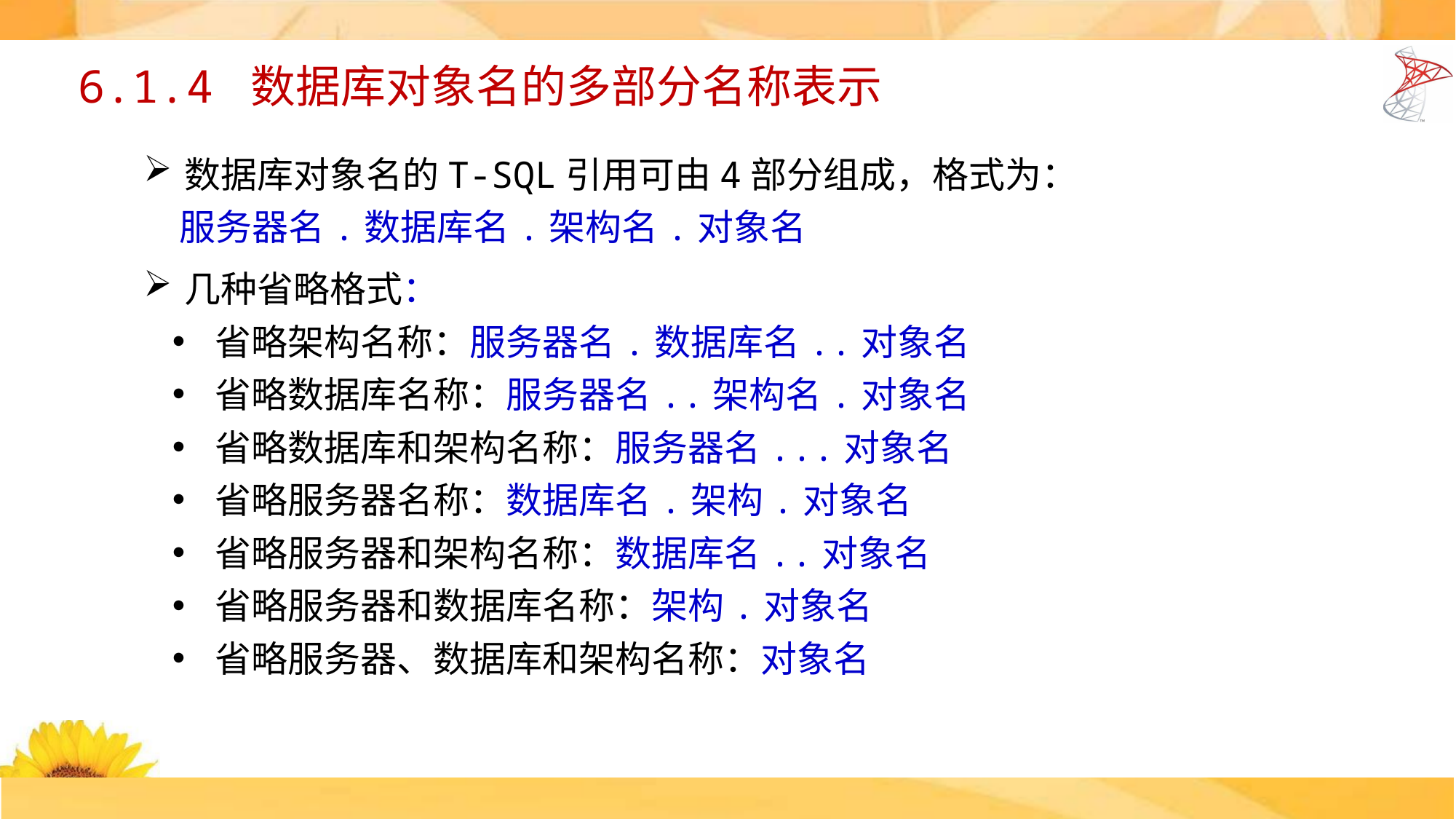

6.1.4 数据库对象名的多部分名称表示
数据库对象名的T-SQL引用可由4部分组成，格式为：
          服务器名.数据库名.架构名.对象名
几种省略格式：
 省略架构名称：服务器名.数据库名..对象名
 省略数据库名称：服务器名..架构名.对象名
 省略数据库和架构名称：服务器名...对象名
 省略服务器名称：数据库名.架构.对象名
 省略服务器和架构名称：数据库名..对象名
 省略服务器和数据库名称：架构.对象名
 省略服务器、数据库和架构名称：对象名